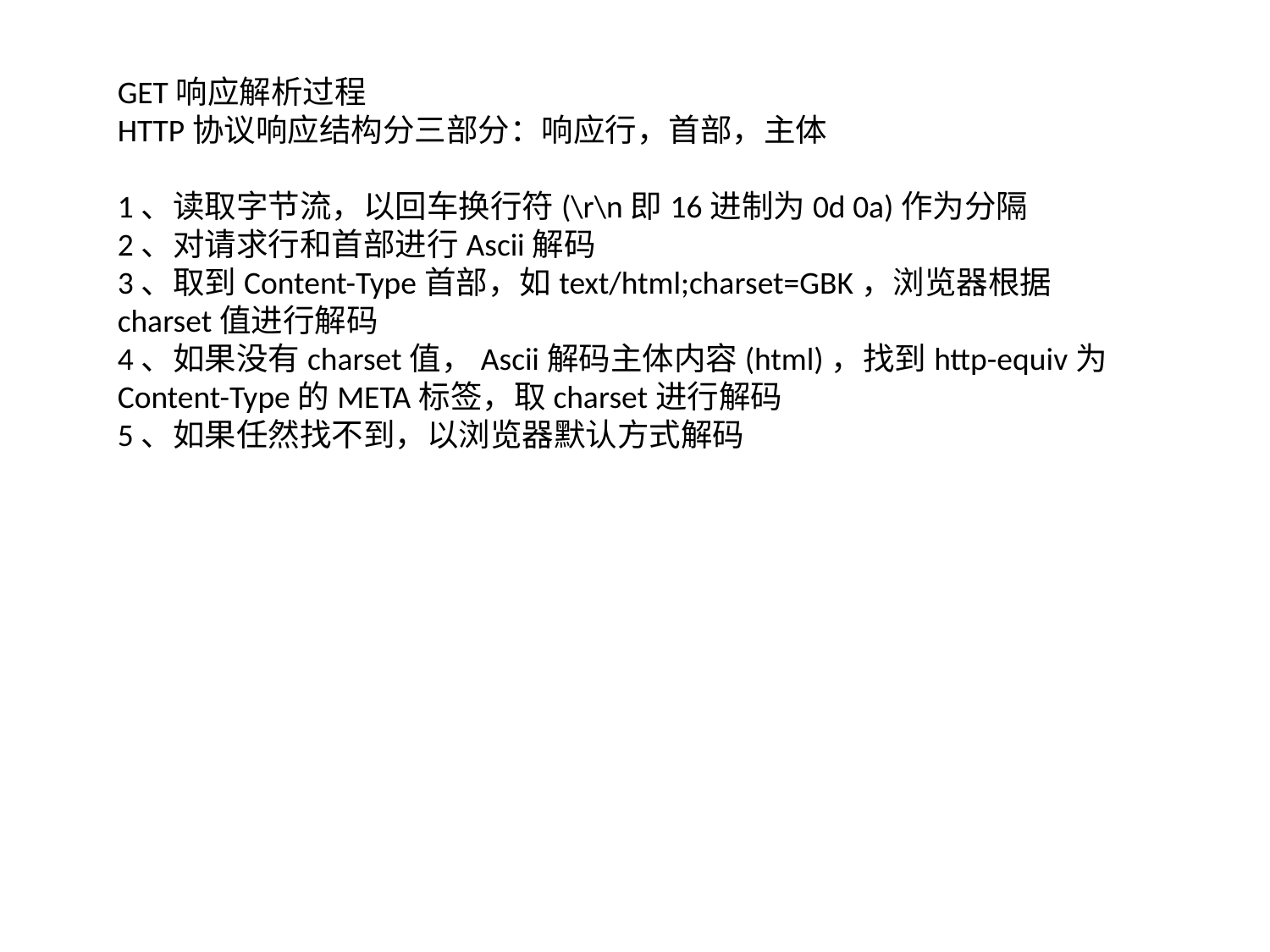

GET响应解析过程
HTTP协议响应结构分三部分：响应行，首部，主体

1、读取字节流，以回车换行符(\r\n即16进制为0d 0a)作为分隔
2、对请求行和首部进行Ascii解码
3、取到Content-Type首部，如text/html;charset=GBK，浏览器根据charset值进行解码
4、如果没有charset值，Ascii解码主体内容(html)，找到http-equiv为Content-Type的META标签，取charset进行解码
5、如果任然找不到，以浏览器默认方式解码